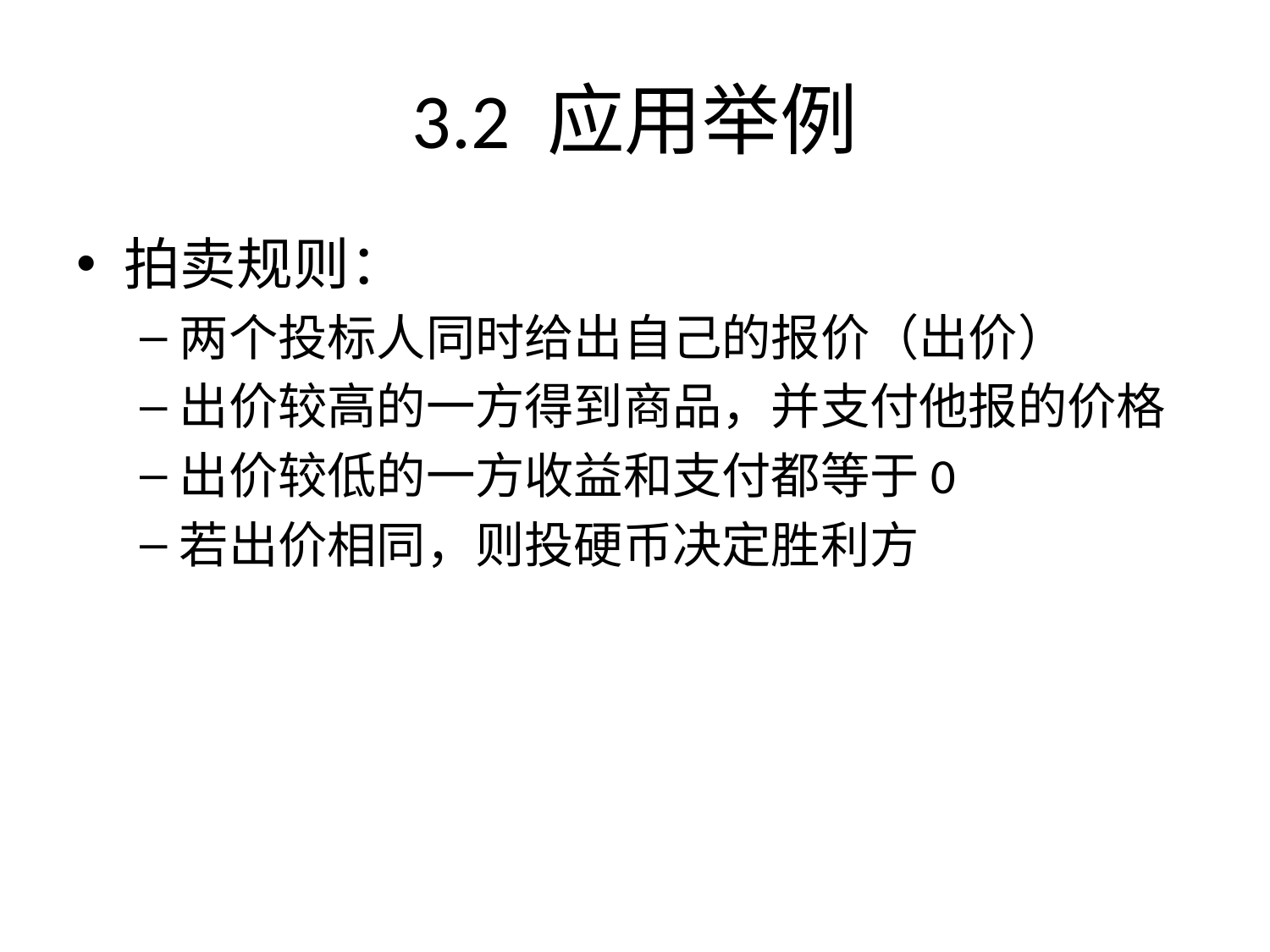

3.2 应用举例
拍卖规则：
两个投标人同时给出自己的报价（出价）
出价较高的一方得到商品，并支付他报的价格
出价较低的一方收益和支付都等于0
若出价相同，则投硬币决定胜利方